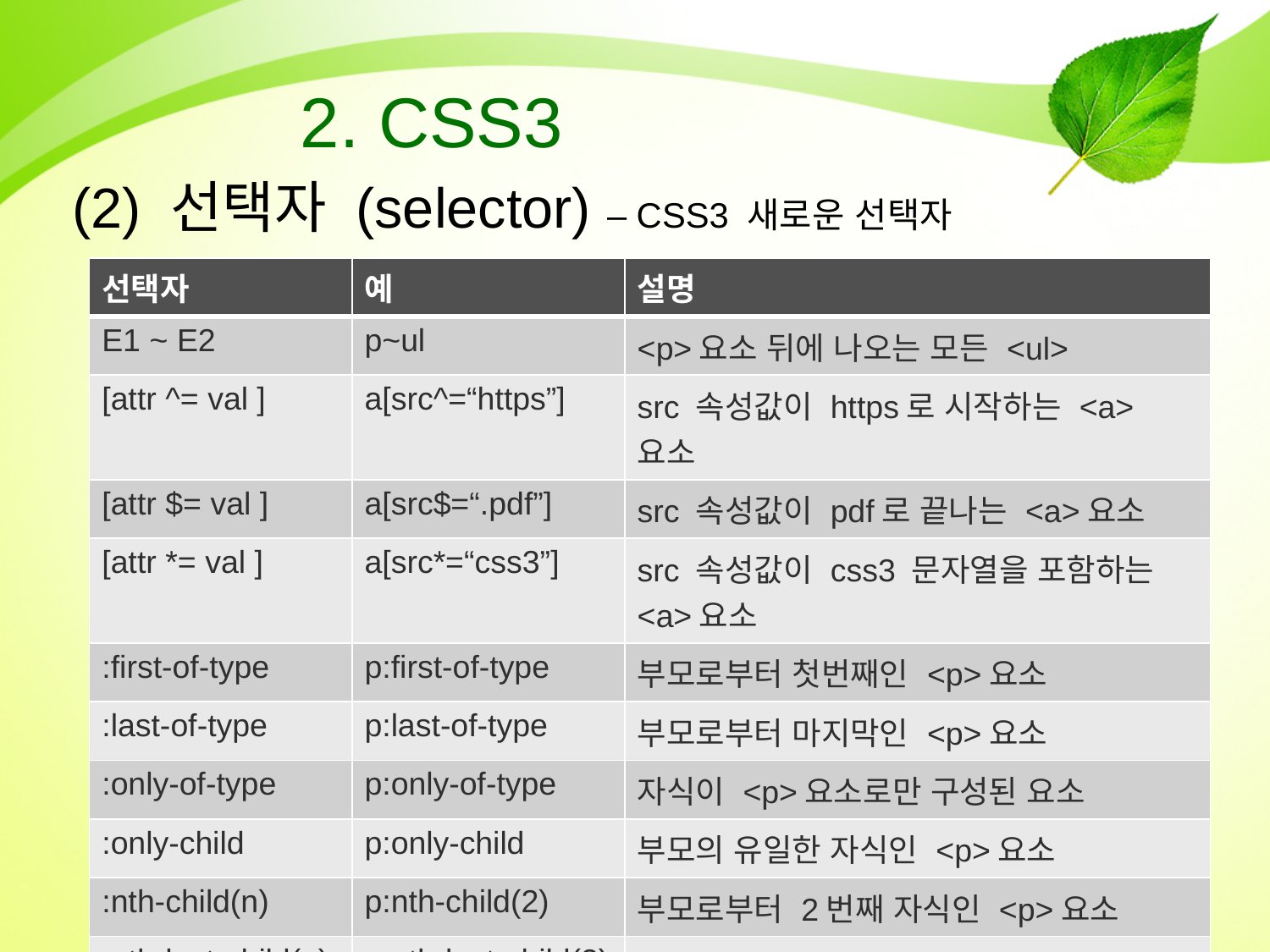

# 2. CSS3
(2) 선택자 (selector) – CSS3 새로운 선택자

| 선택자 | 예 | 설명 |
| --- | --- | --- |
| E1 ~ E2 | p~ul | <p>요소 뒤에 나오는 모든 <ul> |
| [attr ^= val ] | a[src^=“https”] | src 속성값이 https로 시작하는 <a>요소 |
| [attr $= val ] | a[src$=“.pdf”] | src 속성값이 pdf로 끝나는 <a>요소 |
| [attr \*= val ] | a[src\*=“css3”] | src 속성값이 css3 문자열을 포함하는 <a>요소 |
| :first-of-type | p:first-of-type | 부모로부터 첫번째인 <p>요소 |
| :last-of-type | p:last-of-type | 부모로부터 마지막인 <p>요소 |
| :only-of-type | p:only-of-type | 자식이 <p>요소로만 구성된 요소 |
| :only-child | p:only-child | 부모의 유일한 자식인 <p>요소 |
| :nth-child(n) | p:nth-child(2) | 부모로부터 2번째 자식인 <p>요소 |
| :nth-last-child(n) | p:nth-last-child(2) | 부모로부터 뒤에서 2번째 자식인 <p>요소 |